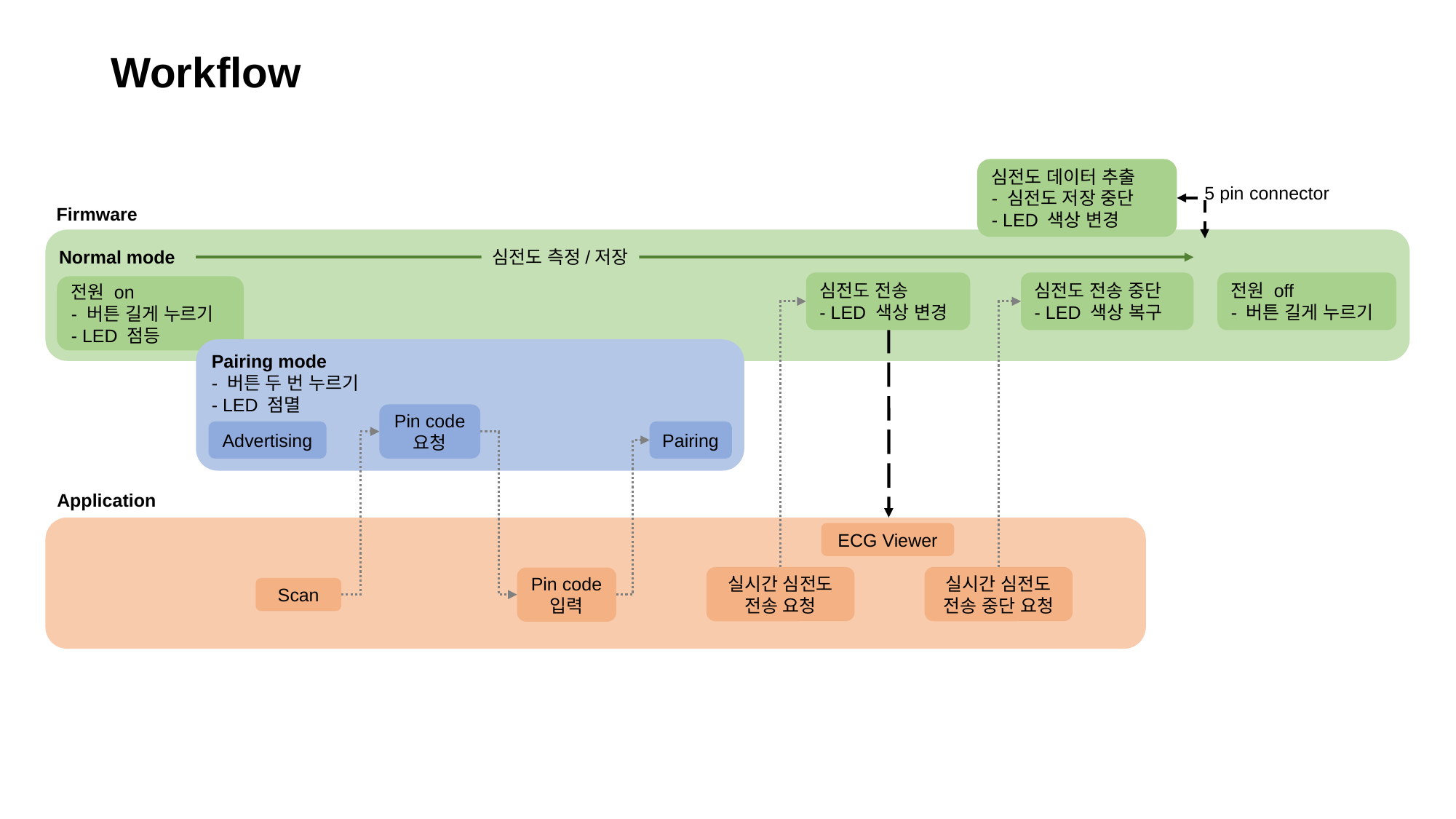

# Workflow
심전도 데이터 추출
- 심전도 저장 중단
- LED 색상 변경
5 pin connector
Firmware

심전도 측정/저장
Normal mode
심전도 전송
- LED 색상 변경
심전도 전송 중단
- LED 색상 복구
전원 off
- 버튼 길게 누르기
전원 on
- 버튼 길게 누르기
- LED 점등

Pairing mode
- 버튼 두 번 누르기
- LED 점멸
Pin code
요청
Advertising
Pairing
Application

ECG Viewer
실시간 심전도
전송 요청
실시간 심전도
전송 중단 요청
Pin code
입력
Scan